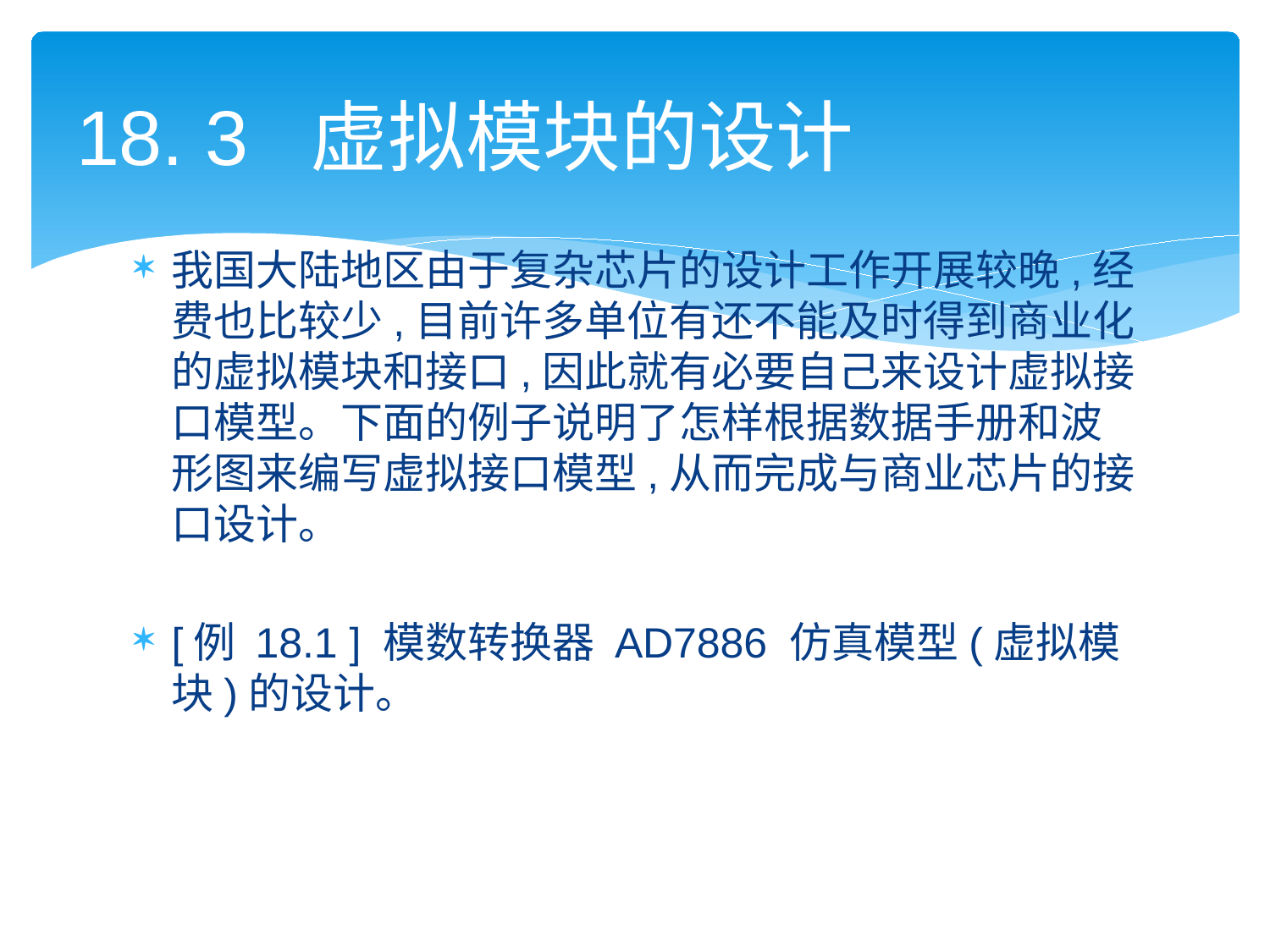

# 18. 3  虚拟模块的设计
我国大陆地区由于复杂芯片的设计工作开展较晚,经费也比较少,目前许多单位有还不能及时得到商业化的虚拟模块和接口,因此就有必要自己来设计虚拟接口模型。下面的例子说明了怎样根据数据手册和波形图来编写虚拟接口模型,从而完成与商业芯片的接口设计。

[例 18.1 ] 模数转换器 AD7886 仿真模型(虚拟模块)的设计。